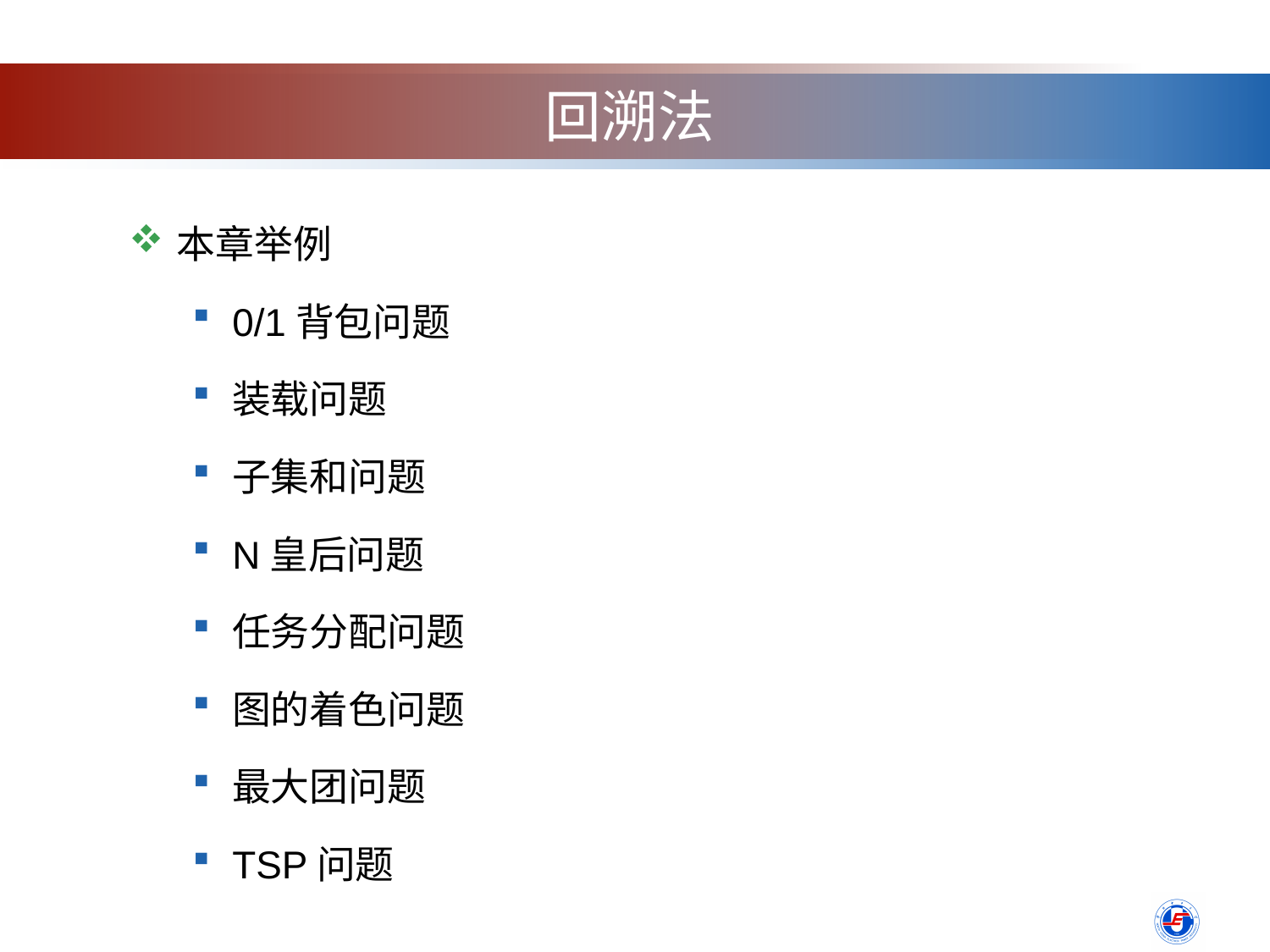

# 回溯法
本章举例
0/1背包问题
装载问题
子集和问题
N皇后问题
任务分配问题
图的着色问题
最大团问题
TSP问题